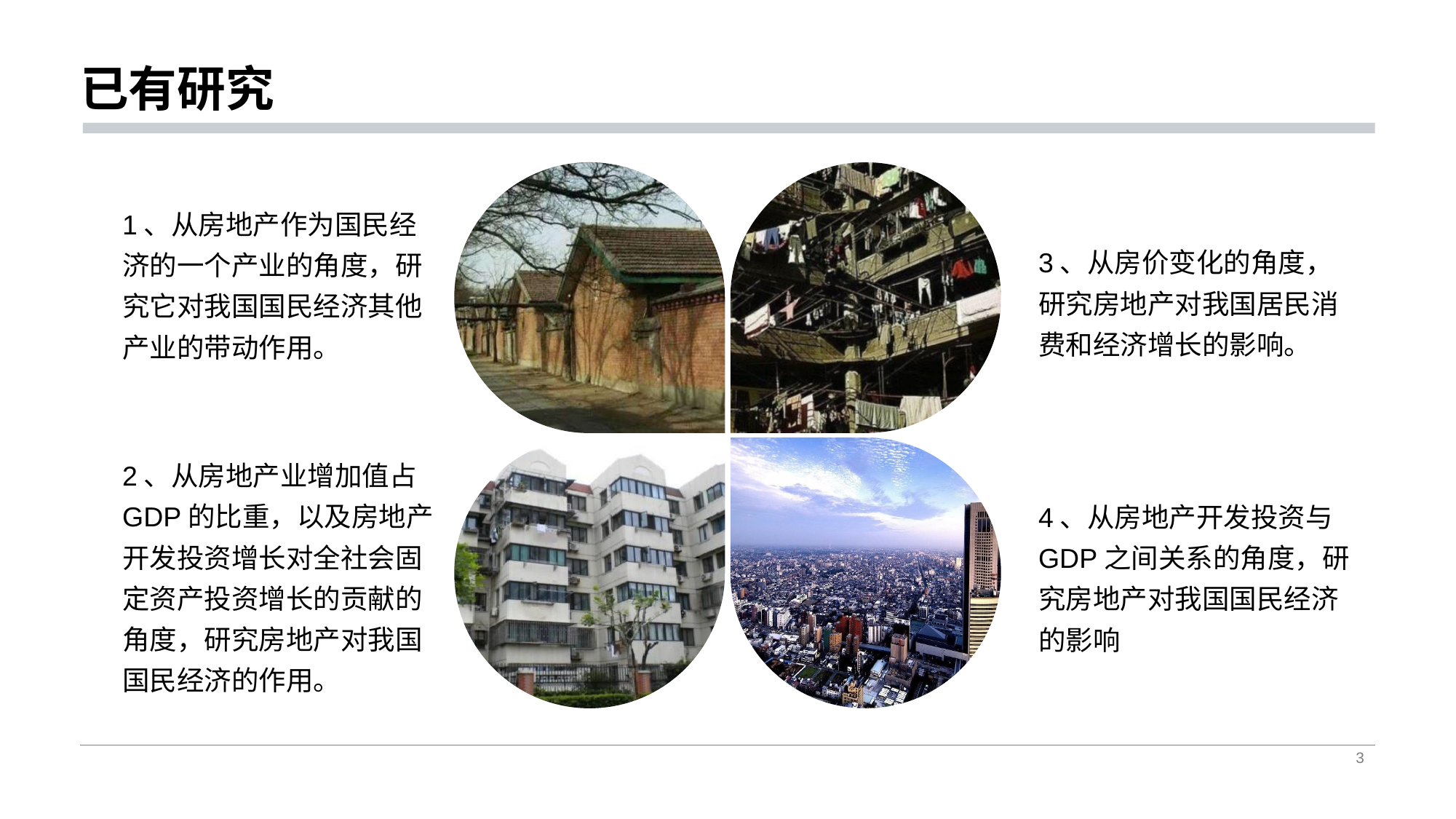

# 已有研究

1、从房地产作为国民经济的一个产业的角度，研究它对我国国民经济其他产业的带动作用。
3、从房价变化的角度，研究房地产对我国居民消费和经济增长的影响。
2、从房地产业增加值占GDP的比重，以及房地产开发投资增长对全社会固定资产投资增长的贡献的角度，研究房地产对我国国民经济的作用。
4、从房地产开发投资与GDP之间关系的角度，研究房地产对我国国民经济的影响
3